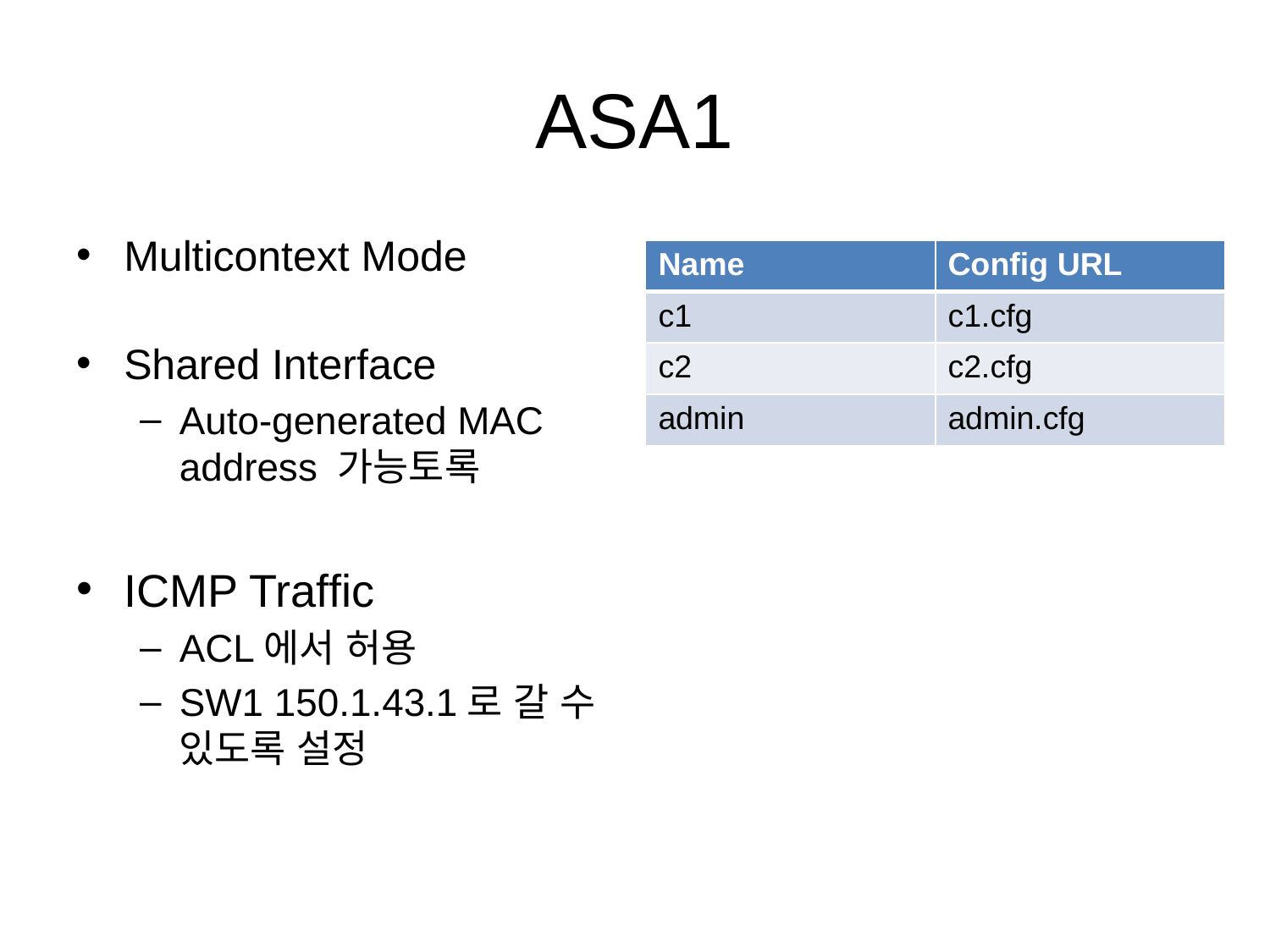

# ASA1
Multicontext Mode

Shared Interface
Auto-generated MAC address 가능토록

ICMP Traffic
ACL에서 허용
SW1 150.1.43.1로 갈 수 있도록 설정
| Name | Config URL |
| --- | --- |
| c1 | c1.cfg |
| c2 | c2.cfg |
| admin | admin.cfg |